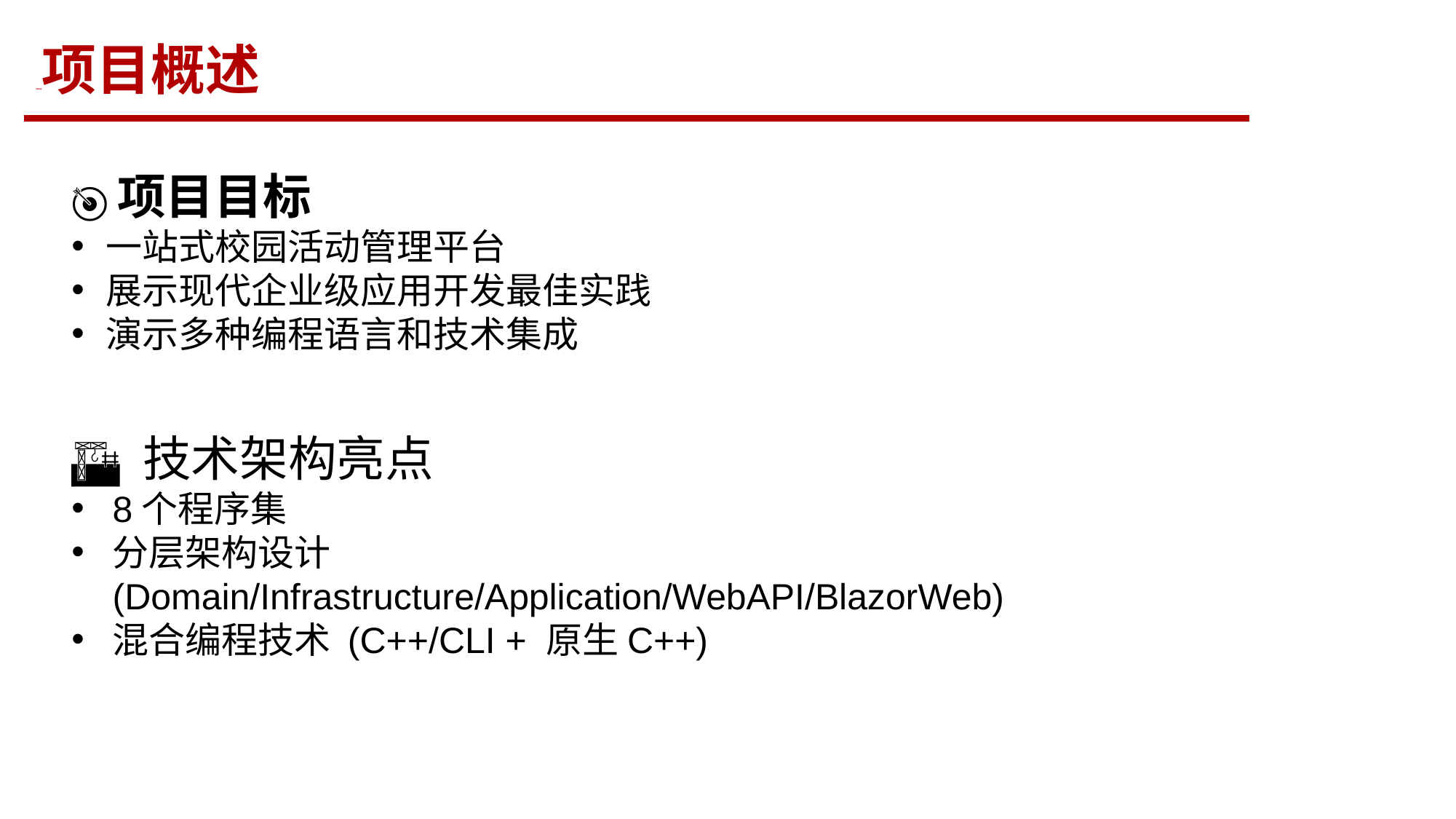

项目概述项目概述

🎯项目目标
一站式校园活动管理平台
展示现代企业级应用开发最佳实践
演示多种编程语言和技术集成
🏗️ 技术架构亮点
8个程序集
分层架构设计 (Domain/Infrastructure/Application/WebAPI/BlazorWeb)
混合编程技术 (C++/CLI + 原生C++)

3